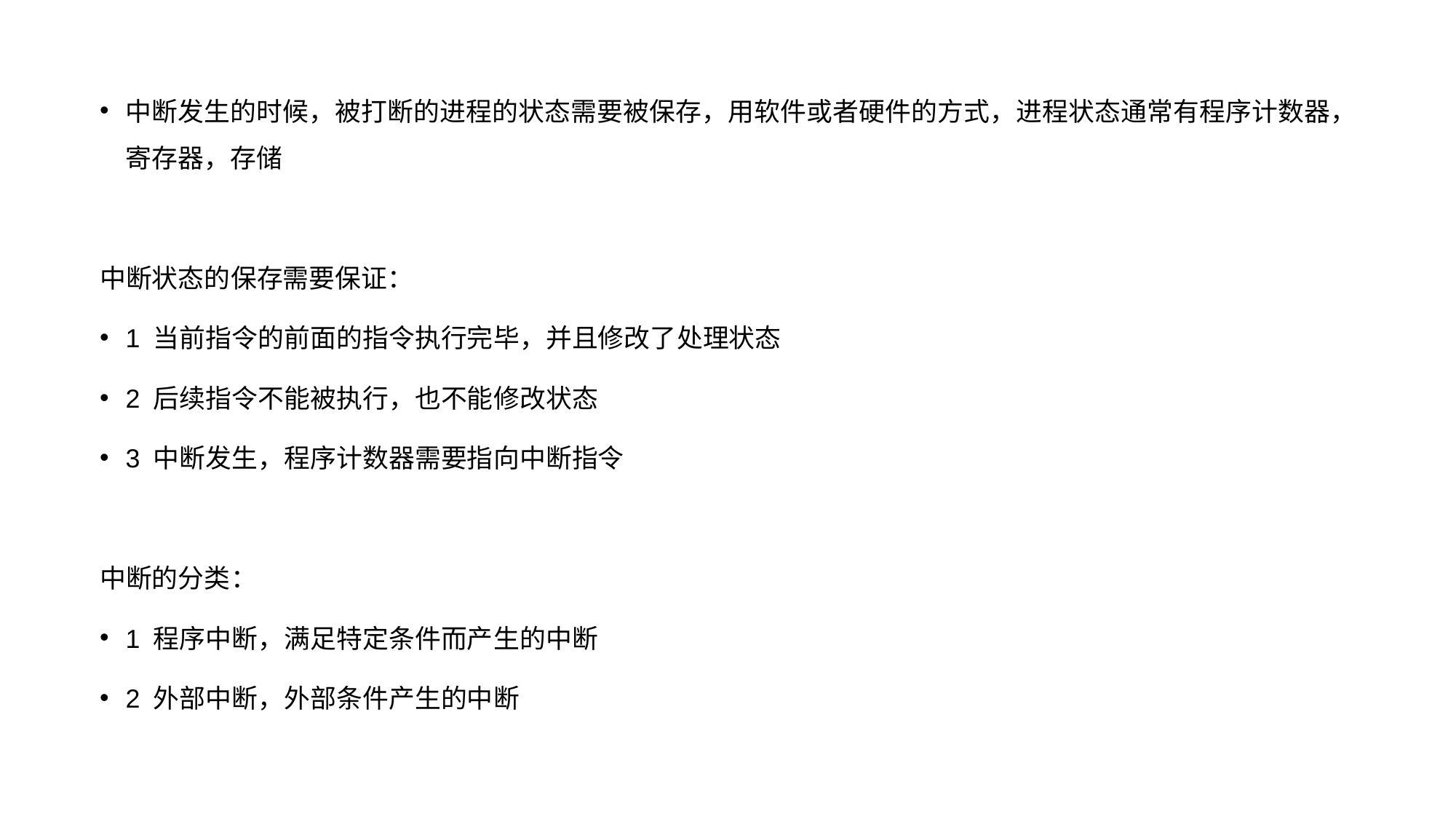

中断发生的时候，被打断的进程的状态需要被保存，用软件或者硬件的方式，进程状态通常有程序计数器，寄存器，存储

中断状态的保存需要保证：
1 当前指令的前面的指令执行完毕，并且修改了处理状态
2 后续指令不能被执行，也不能修改状态
3 中断发生，程序计数器需要指向中断指令

中断的分类：
1 程序中断，满足特定条件而产生的中断
2 外部中断，外部条件产生的中断